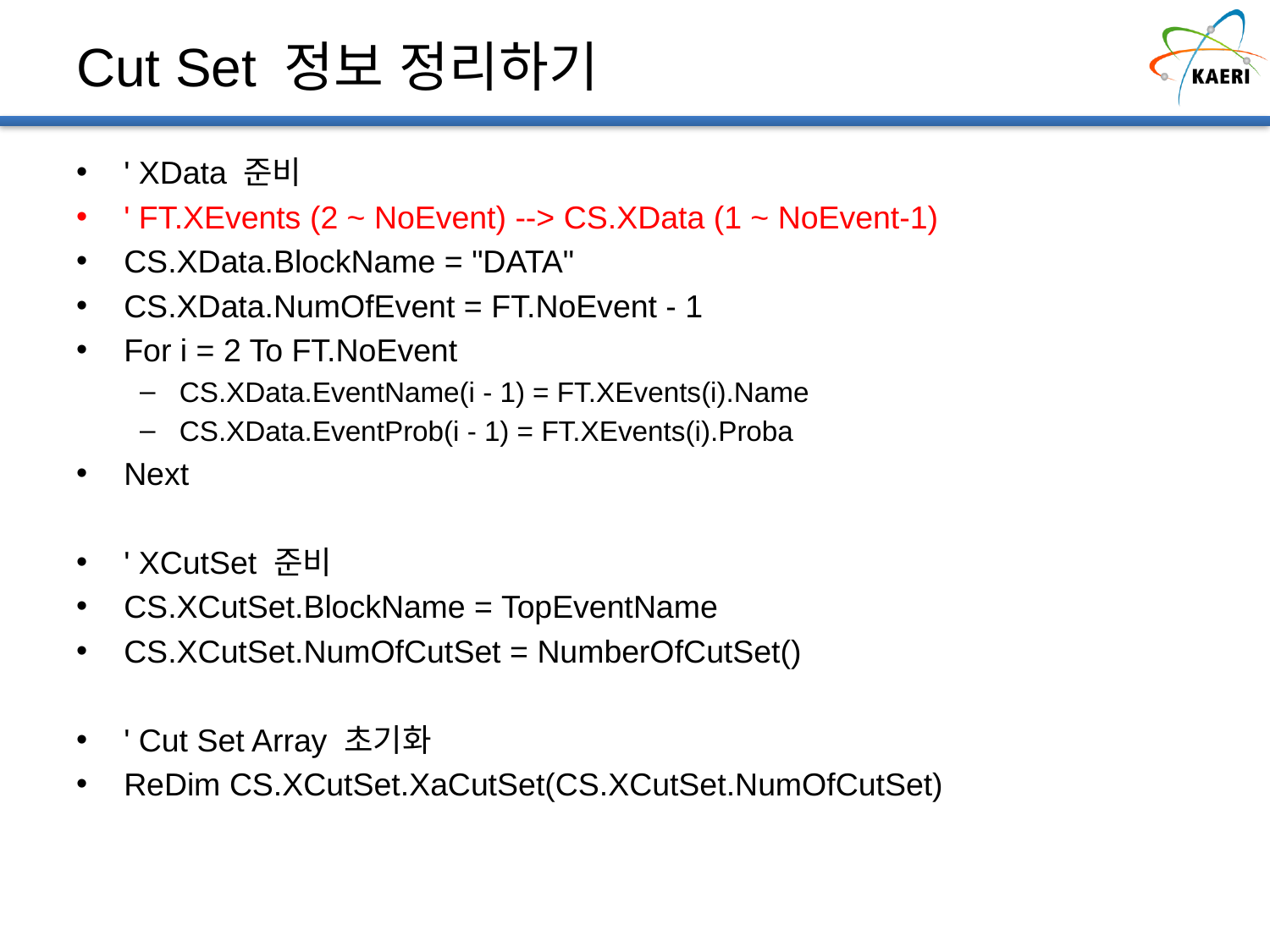

# Cut Set 정보 정리하기
' XData 준비
' FT.XEvents (2 ~ NoEvent) --> CS.XData (1 ~ NoEvent-1)
CS.XData.BlockName = "DATA"
CS.XData.NumOfEvent = FT.NoEvent - 1
For i = 2 To FT.NoEvent
CS.XData.EventName(i - 1) = FT.XEvents(i).Name
CS.XData.EventProb(i - 1) = FT.XEvents(i).Proba
Next

' XCutSet 준비
CS.XCutSet.BlockName = TopEventName
CS.XCutSet.NumOfCutSet = NumberOfCutSet()

' Cut Set Array 초기화
ReDim CS.XCutSet.XaCutSet(CS.XCutSet.NumOfCutSet)